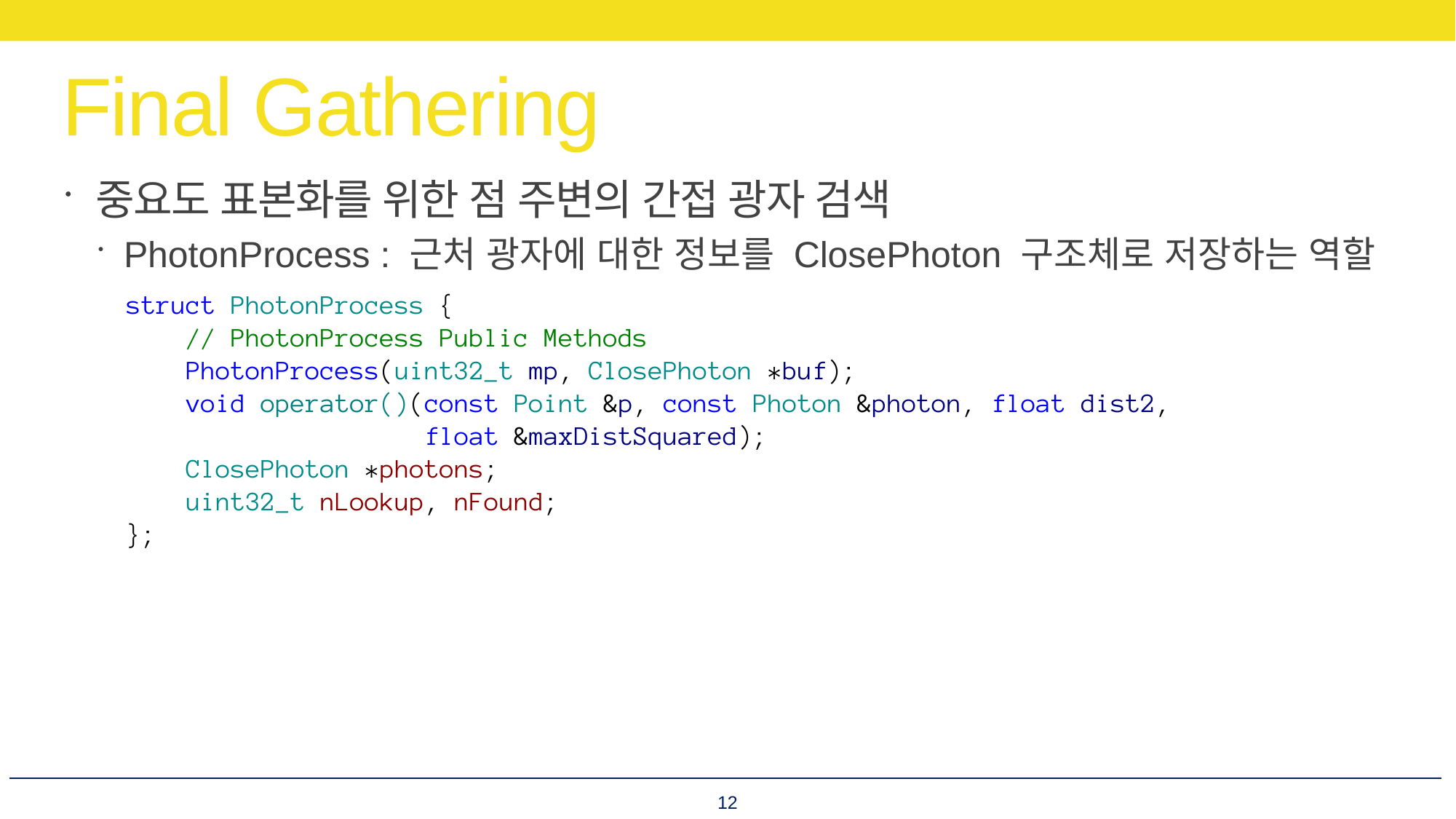

# Final Gathering
중요도 표본화를 위한 점 주변의 간접 광자 검색
PhotonProcess : 근처 광자에 대한 정보를 ClosePhoton 구조체로 저장하는 역할
struct PhotonProcess {
    // PhotonProcess Public Methods
    PhotonProcess(uint32_t mp, ClosePhoton *buf);
    void operator()(const Point &p, const Photon &photon, float dist2,
                    float &maxDistSquared);
    ClosePhoton *photons;
    uint32_t nLookup, nFound;
};
12